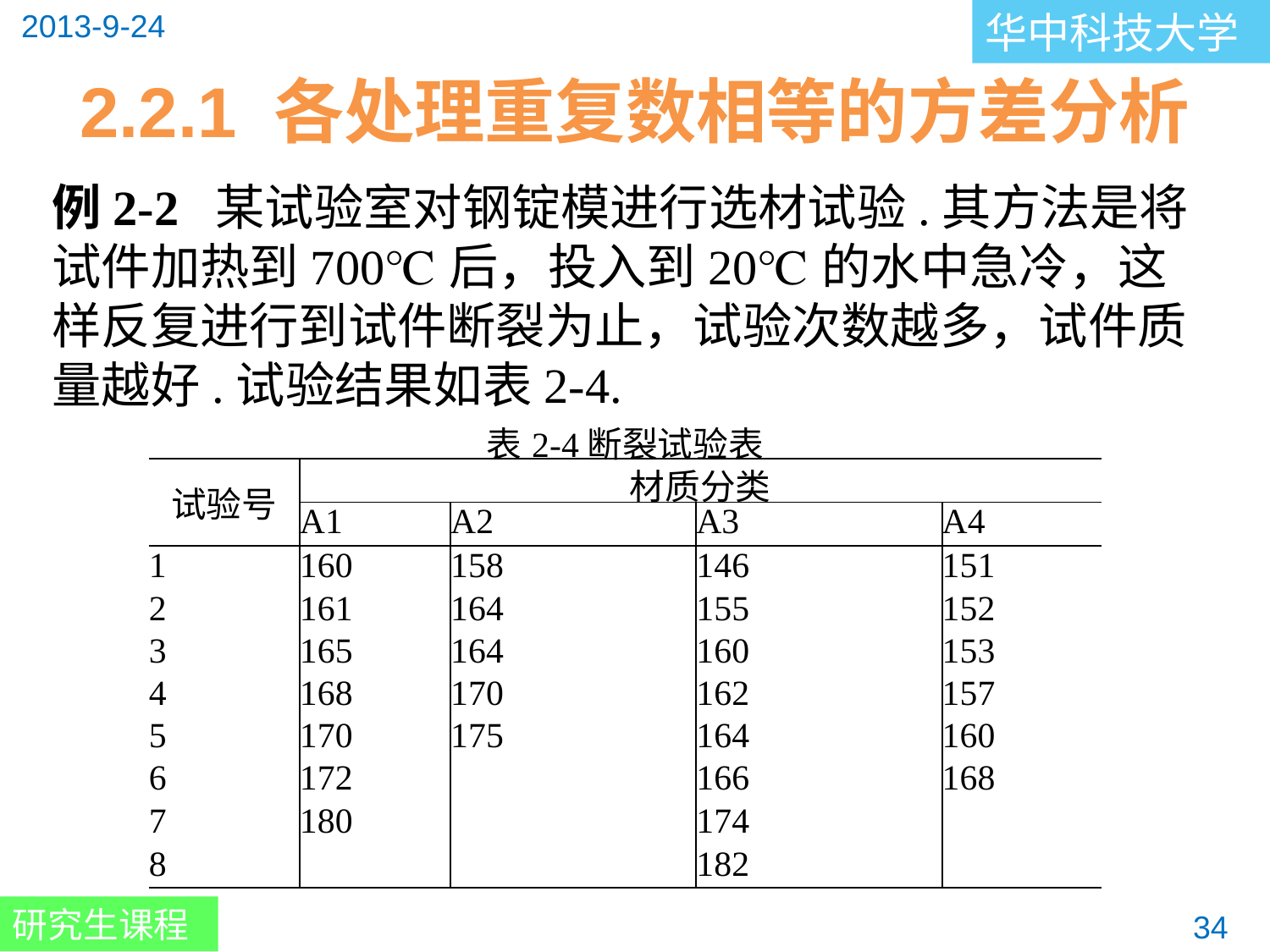

2.2.1 各处理重复数相等的方差分析
例2-2  某试验室对钢锭模进行选材试验.其方法是将试件加热到700℃后，投入到20℃的水中急冷，这样反复进行到试件断裂为止，试验次数越多，试件质量越好.试验结果如表2-4.
| 表2-4断裂试验表 |  |  |  |  |
| --- | --- | --- | --- | --- |
| 试验号 | 材质分类 |  |  |  |
|  | A1 | A2 | A3 | A4 |
| 1 | 160 | 158 | 146 | 151 |
| 2 | 161 | 164 | 155 | 152 |
| 3 | 165 | 164 | 160 | 153 |
| 4 | 168 | 170 | 162 | 157 |
| 5 | 170 | 175 | 164 | 160 |
| 6 | 172 |  | 166 | 168 |
| 7 | 180 |  | 174 |  |
| 8 |  |  | 182 |  |